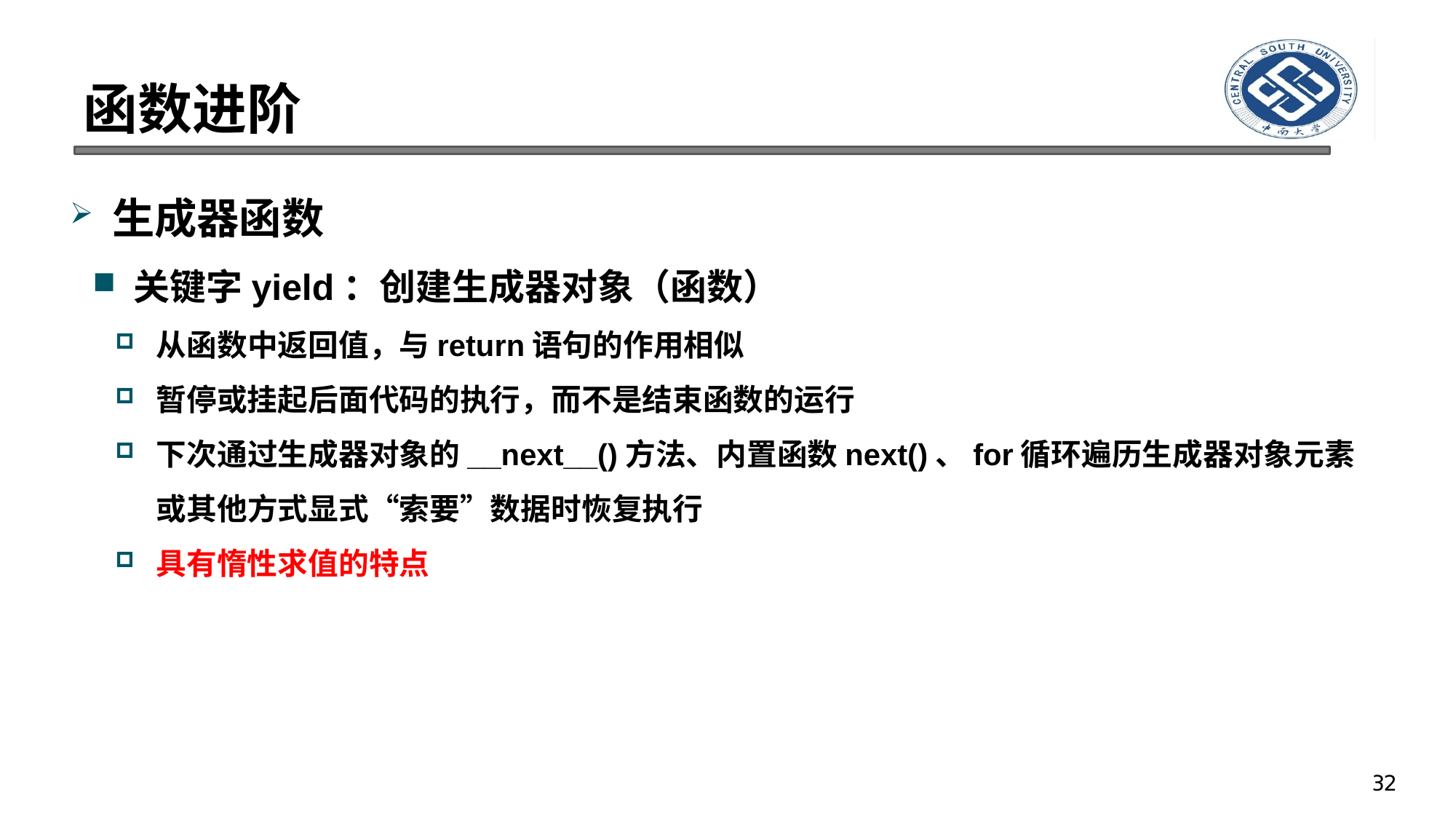

# 函数进阶
生成器函数
关键字yield：创建生成器对象（函数）
从函数中返回值，与return语句的作用相似
暂停或挂起后面代码的执行，而不是结束函数的运行
下次通过生成器对象的__next__()方法、内置函数next()、for循环遍历生成器对象元素或其他方式显式“索要”数据时恢复执行
具有惰性求值的特点
32